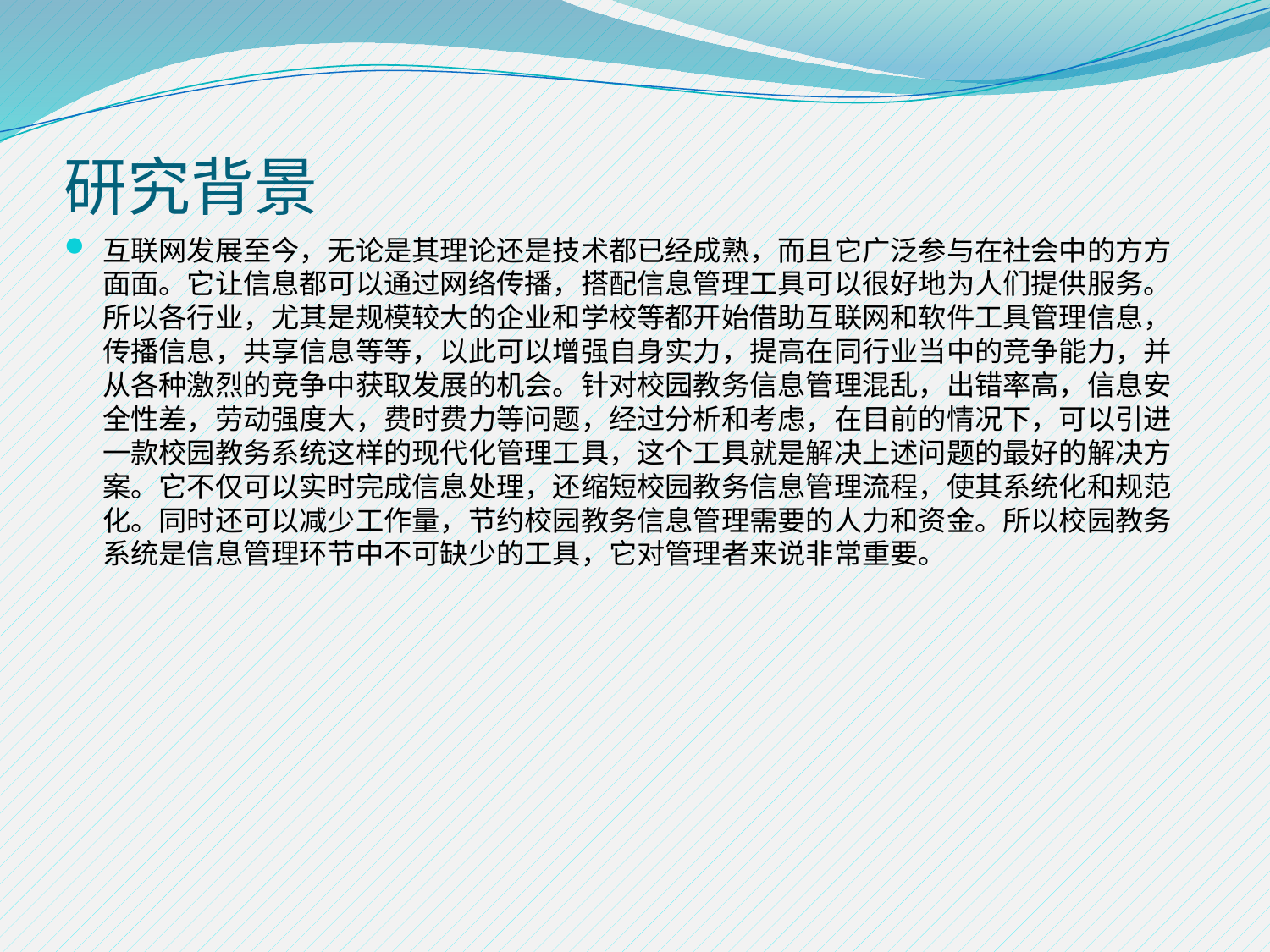

# 研究背景
互联网发展至今，无论是其理论还是技术都已经成熟，而且它广泛参与在社会中的方方面面。它让信息都可以通过网络传播，搭配信息管理工具可以很好地为人们提供服务。所以各行业，尤其是规模较大的企业和学校等都开始借助互联网和软件工具管理信息，传播信息，共享信息等等，以此可以增强自身实力，提高在同行业当中的竞争能力，并从各种激烈的竞争中获取发展的机会。针对校园教务信息管理混乱，出错率高，信息安全性差，劳动强度大，费时费力等问题，经过分析和考虑，在目前的情况下，可以引进一款校园教务系统这样的现代化管理工具，这个工具就是解决上述问题的最好的解决方案。它不仅可以实时完成信息处理，还缩短校园教务信息管理流程，使其系统化和规范化。同时还可以减少工作量，节约校园教务信息管理需要的人力和资金。所以校园教务系统是信息管理环节中不可缺少的工具，它对管理者来说非常重要。